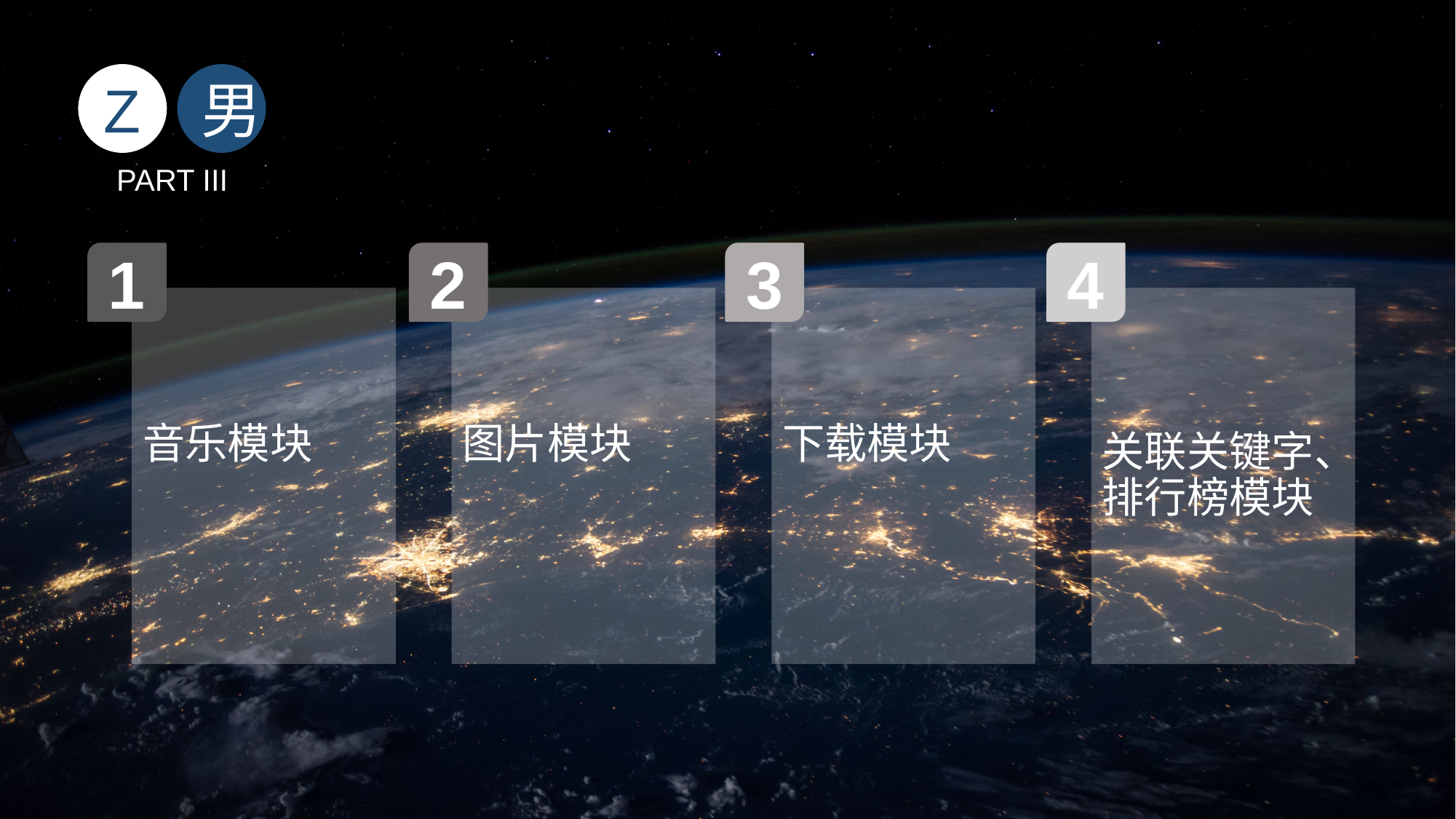

Z
男

PART III
1
2
3
4
音乐模块

图片模块

下载模块

关联关键字、排行榜模块